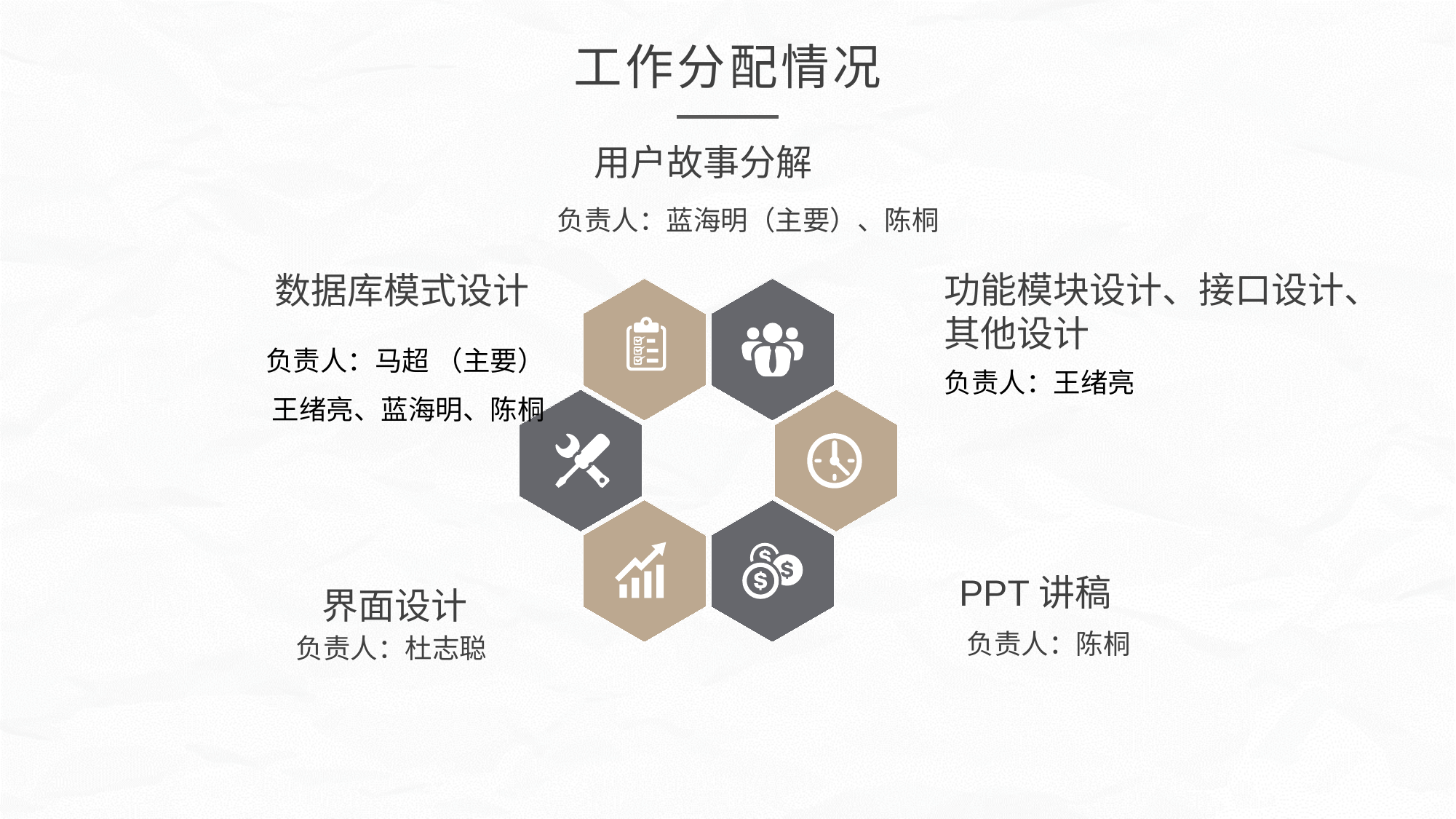

工作分配情况
用户故事分解
负责人：蓝海明（主要）、陈桐
功能模块设计、接口设计、其他设计
数据库模式设计

  负责人：马超 （主要）王绪亮、蓝海明、陈桐

负责人：王绪亮

 PPT讲稿
界面设计
 负责人：陈桐
   负责人：杜志聪